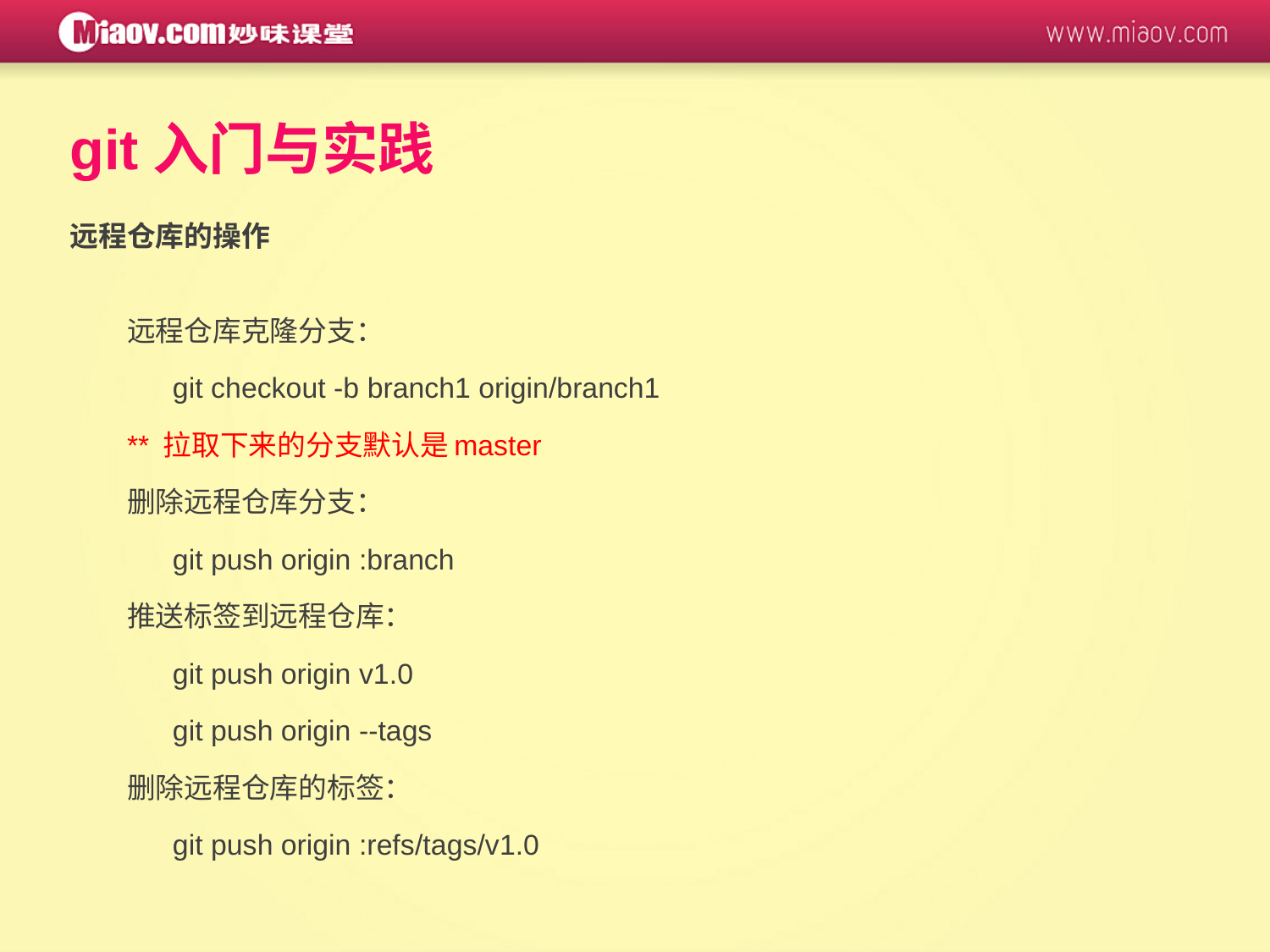

git入门与实践

远程仓库的操作

远程仓库克隆分支：
	git checkout -b branch1 origin/branch1
** 拉取下来的分支默认是master
删除远程仓库分支：
	git push origin :branch
推送标签到远程仓库：
	git push origin v1.0
	git push origin --tags
删除远程仓库的标签：
	git push origin :refs/tags/v1.0